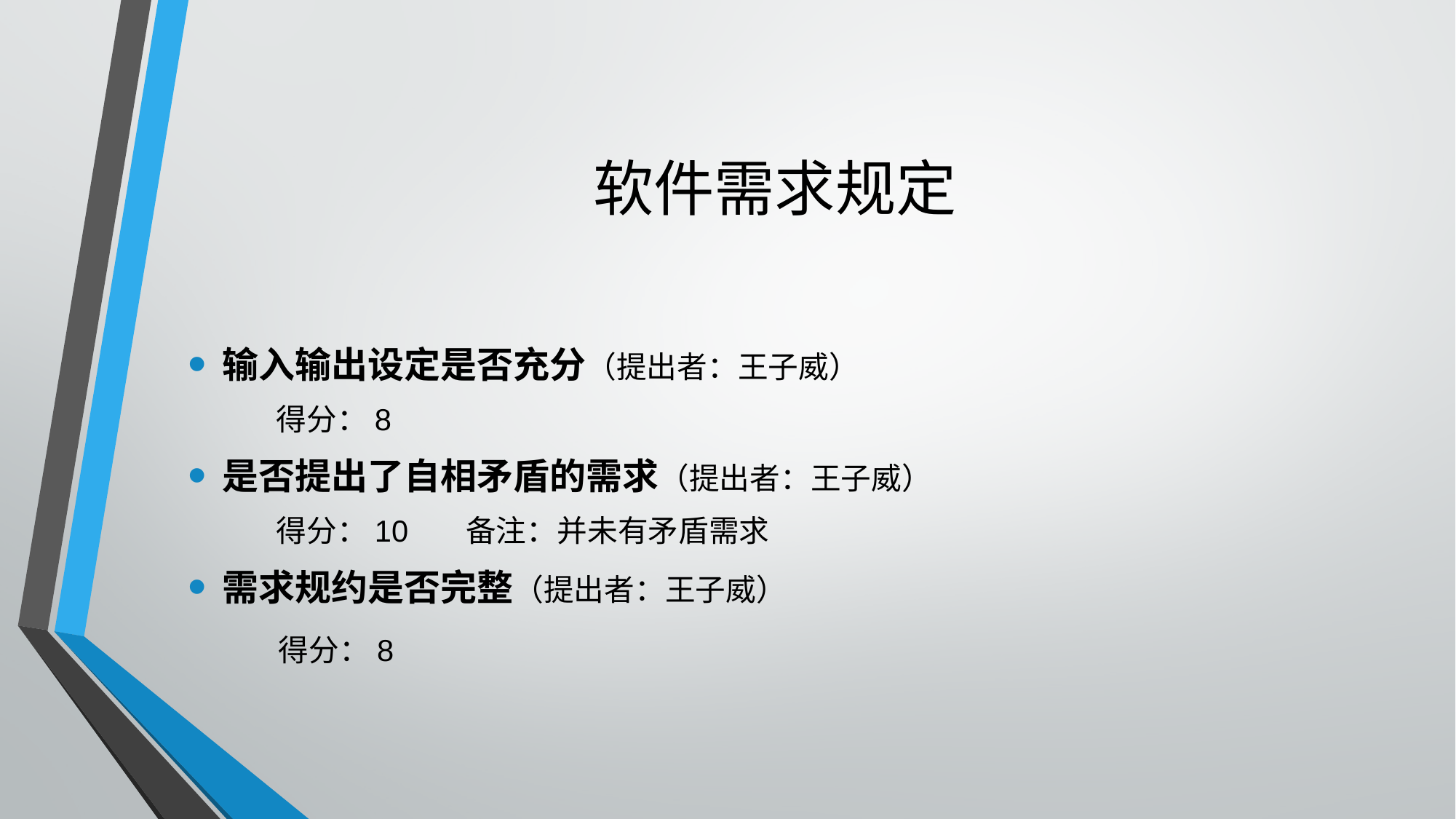

# 软件需求规定
输入输出设定是否充分（提出者：王子威）
            得分：8
是否提出了自相矛盾的需求（提出者：王子威）
            得分：10      备注：并未有矛盾需求
需求规约是否完整（提出者：王子威）
          得分：8